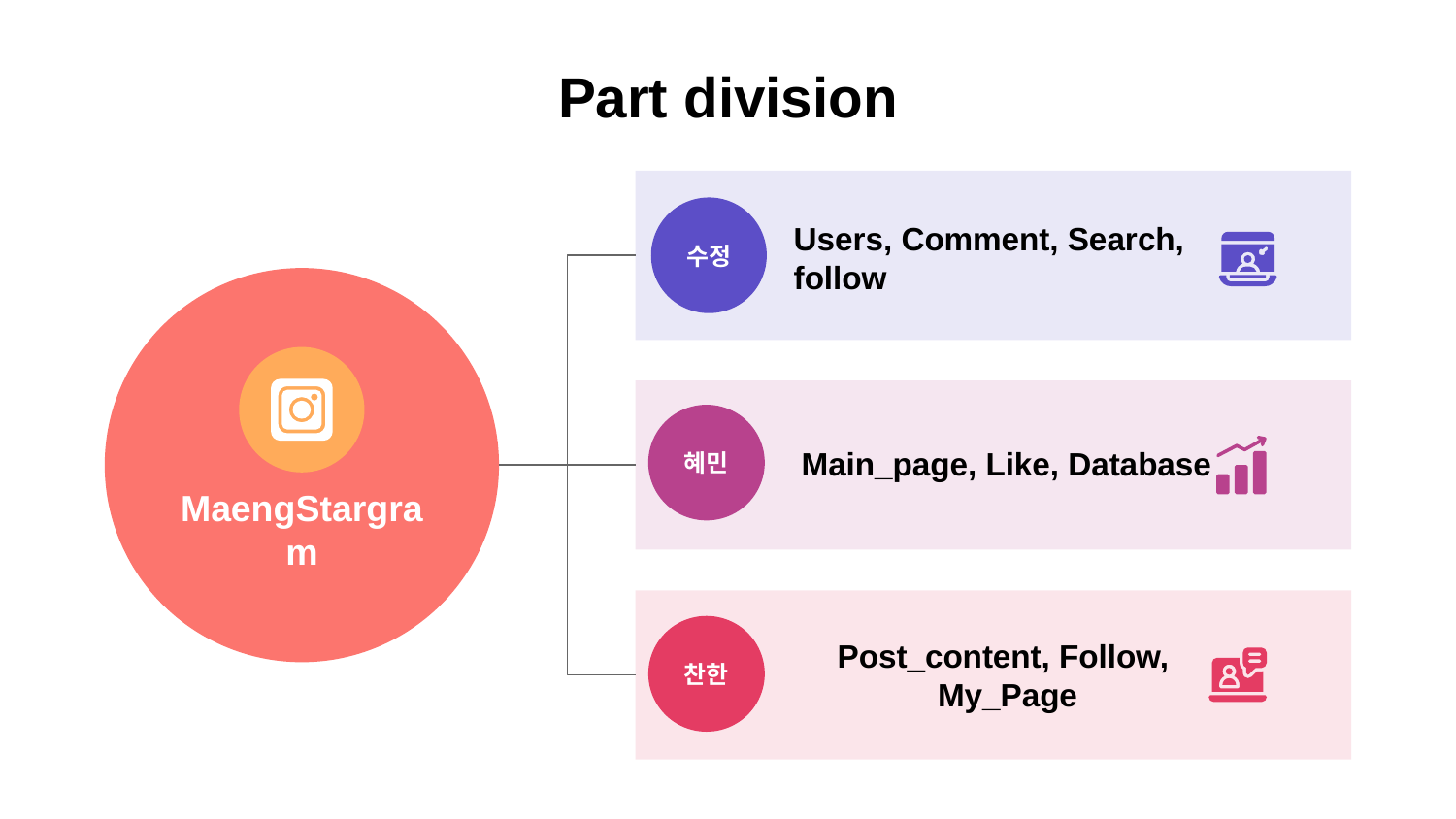

# Part division

수정
Users, Comment, Search, follow

혜민
Main_page, Like, Database

MaengStargram

찬한
Post_content, Follow,  My_Page